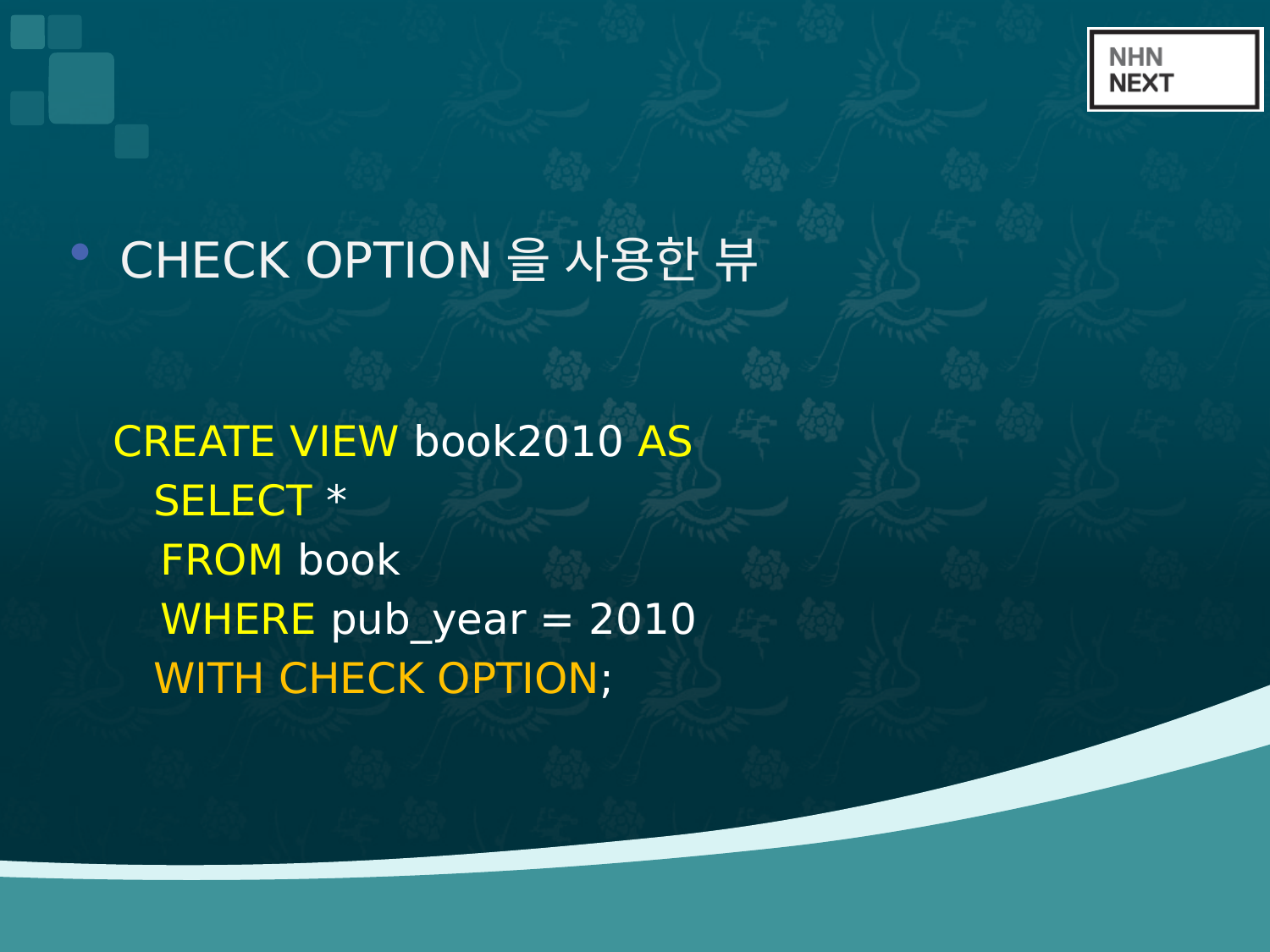

#
CHECK OPTION을 사용한 뷰

   CREATE VIEW book2010 AS
      SELECT *
	   FROM book
	   WHERE pub_year = 2010
      WITH CHECK OPTION;